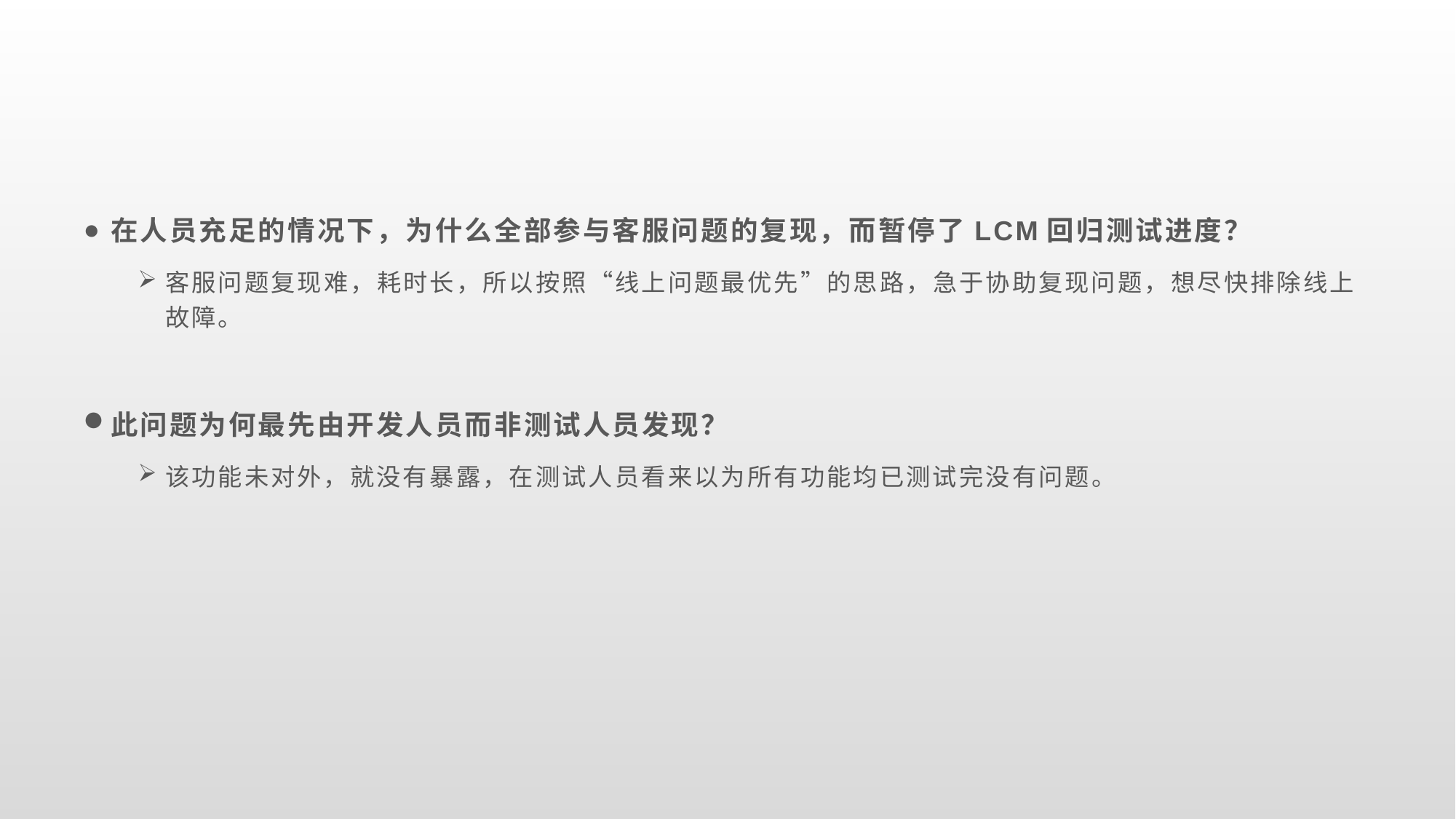

在人员充足的情况下，为什么全部参与客服问题的复现，而暂停了LCM回归测试进度？
客服问题复现难，耗时长，所以按照“线上问题最优先”的思路，急于协助复现问题，想尽快排除线上故障。

此问题为何最先由开发人员而非测试人员发现？
该功能未对外，就没有暴露，在测试人员看来以为所有功能均已测试完没有问题。